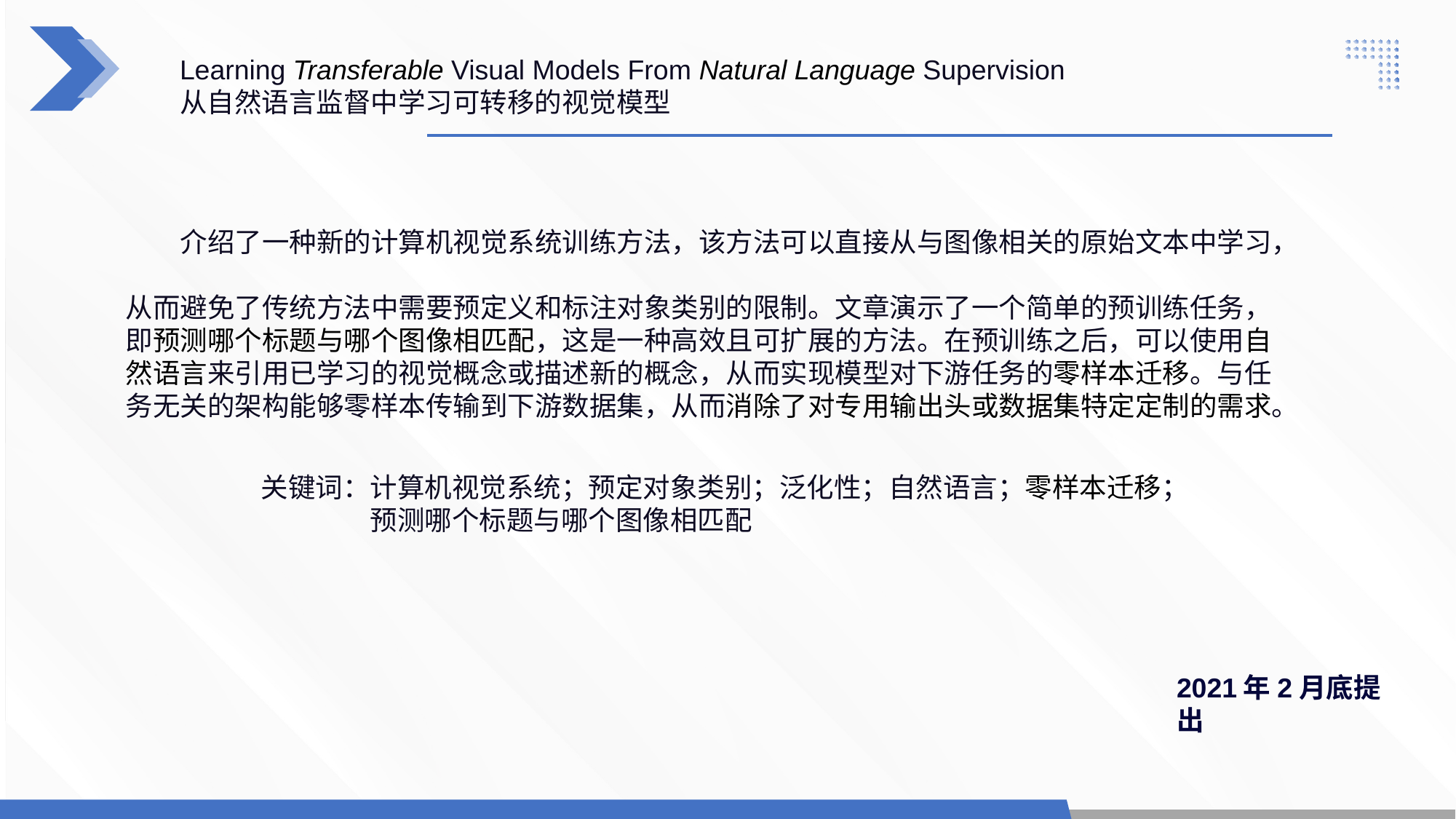

Learning Transferable Visual Models From Natural Language Supervision
从自然语言监督中学习可转移的视觉模型
介绍了一种新的计算机视觉系统训练方法，该方法可以直接从与图像相关的原始文本中学习，
从而避免了传统方法中需要预定义和标注对象类别的限制。文章演示了一个简单的预训练任务，即预测哪个标题与哪个图像相匹配，这是一种高效且可扩展的方法。在预训练之后，可以使用自然语言来引用已学习的视觉概念或描述新的概念，从而实现模型对下游任务的零样本迁移。与任务无关的架构能够零样本传输到下游数据集，从而消除了对专用输出头或数据集特定定制的需求。
关键词：计算机视觉系统；预定对象类别；泛化性；自然语言；零样本迁移；
	预测哪个标题与哪个图像相匹配
2021年2月底提出